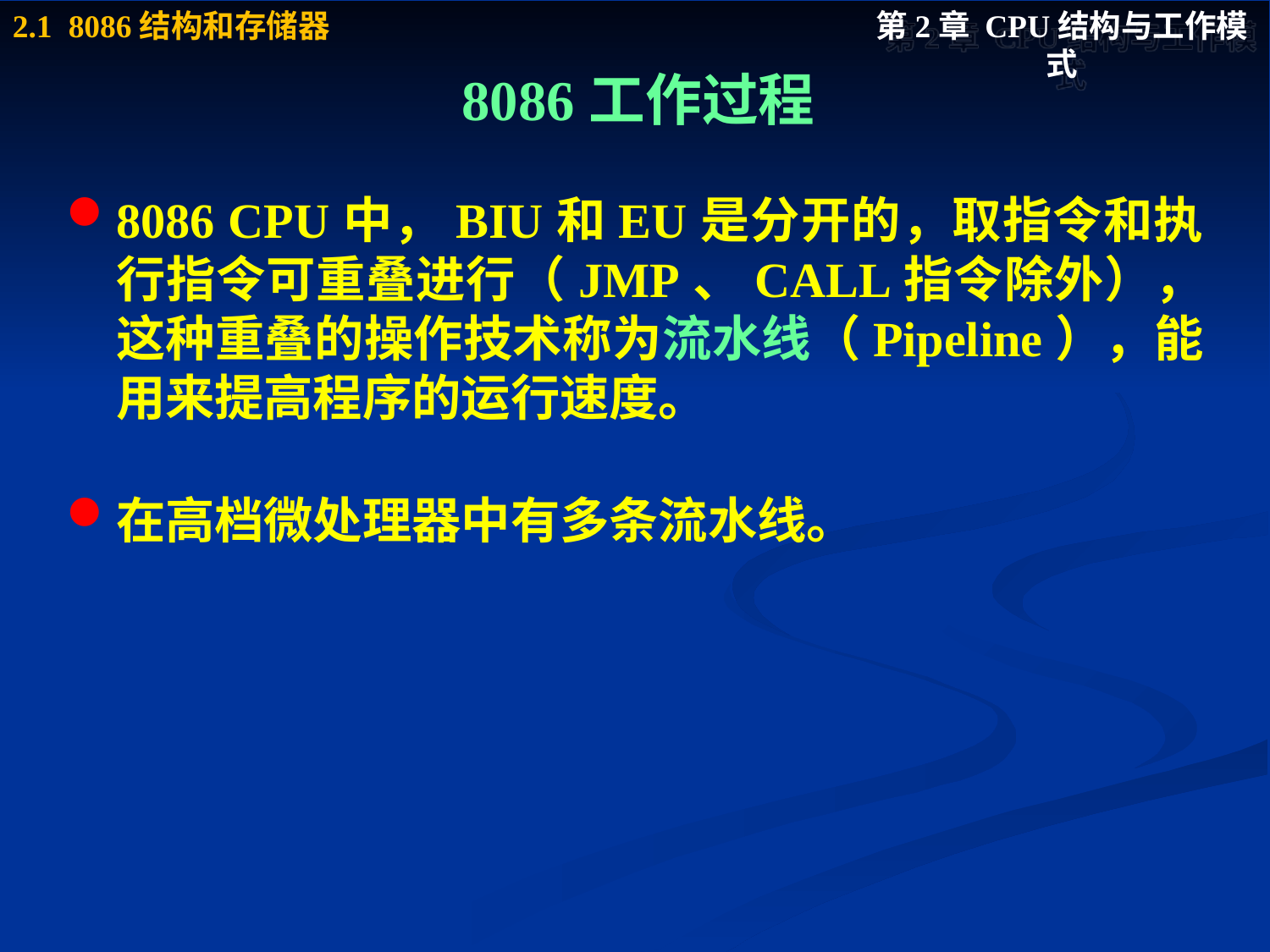

# 8086工作过程
8086 CPU中，BIU和EU是分开的，取指令和执行指令可重叠进行（JMP、CALL指令除外），这种重叠的操作技术称为流水线（Pipeline），能用来提高程序的运行速度。
在高档微处理器中有多条流水线。